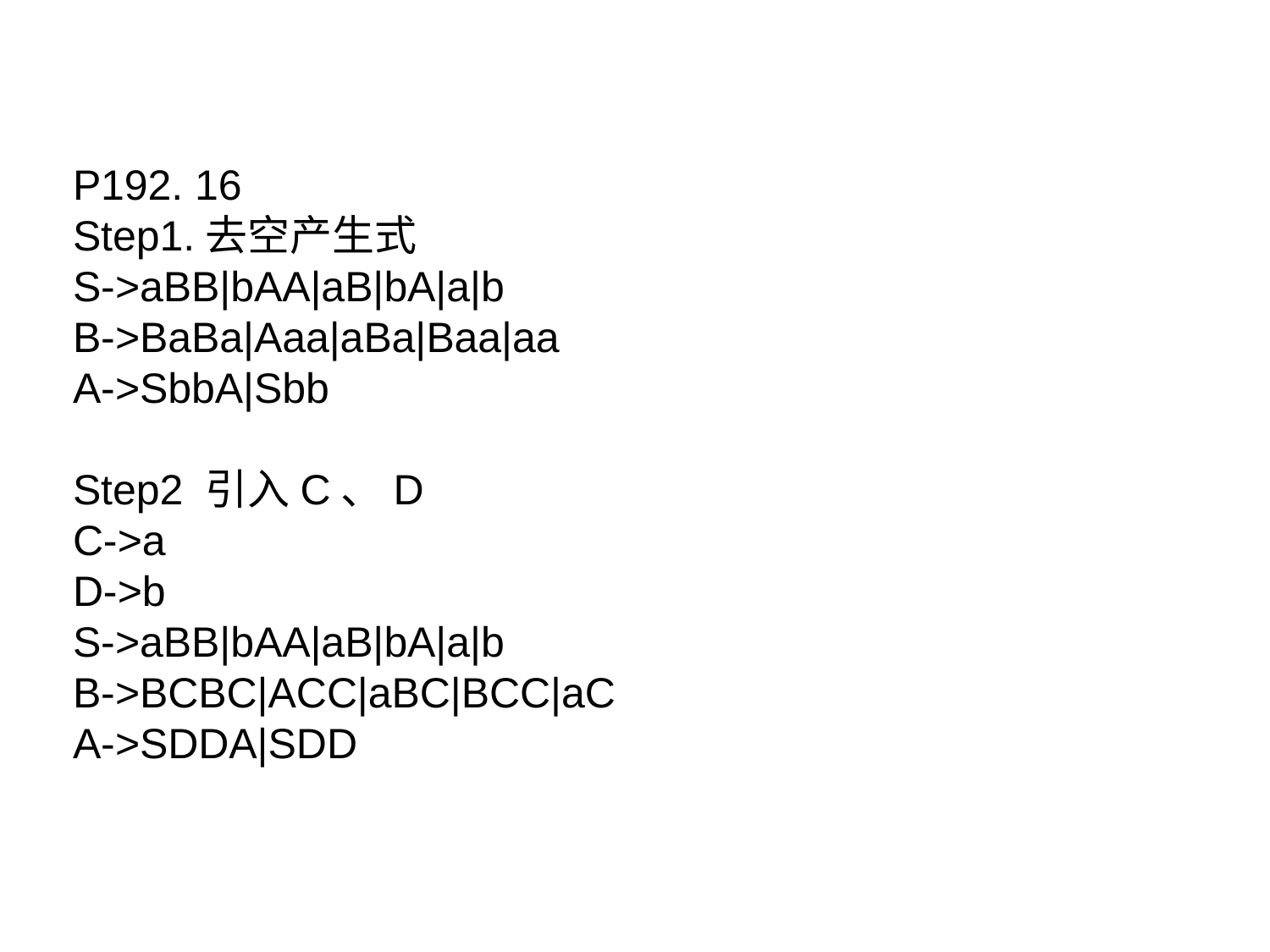

P192. 16
Step1.去空产生式
S->aBB|bAA|aB|bA|a|b
B->BaBa|Aaa|aBa|Baa|aa
A->SbbA|Sbb

Step2 引入C、D
C->a
D->b
S->aBB|bAA|aB|bA|a|b
B->BCBC|ACC|aBC|BCC|aC
A->SDDA|SDD